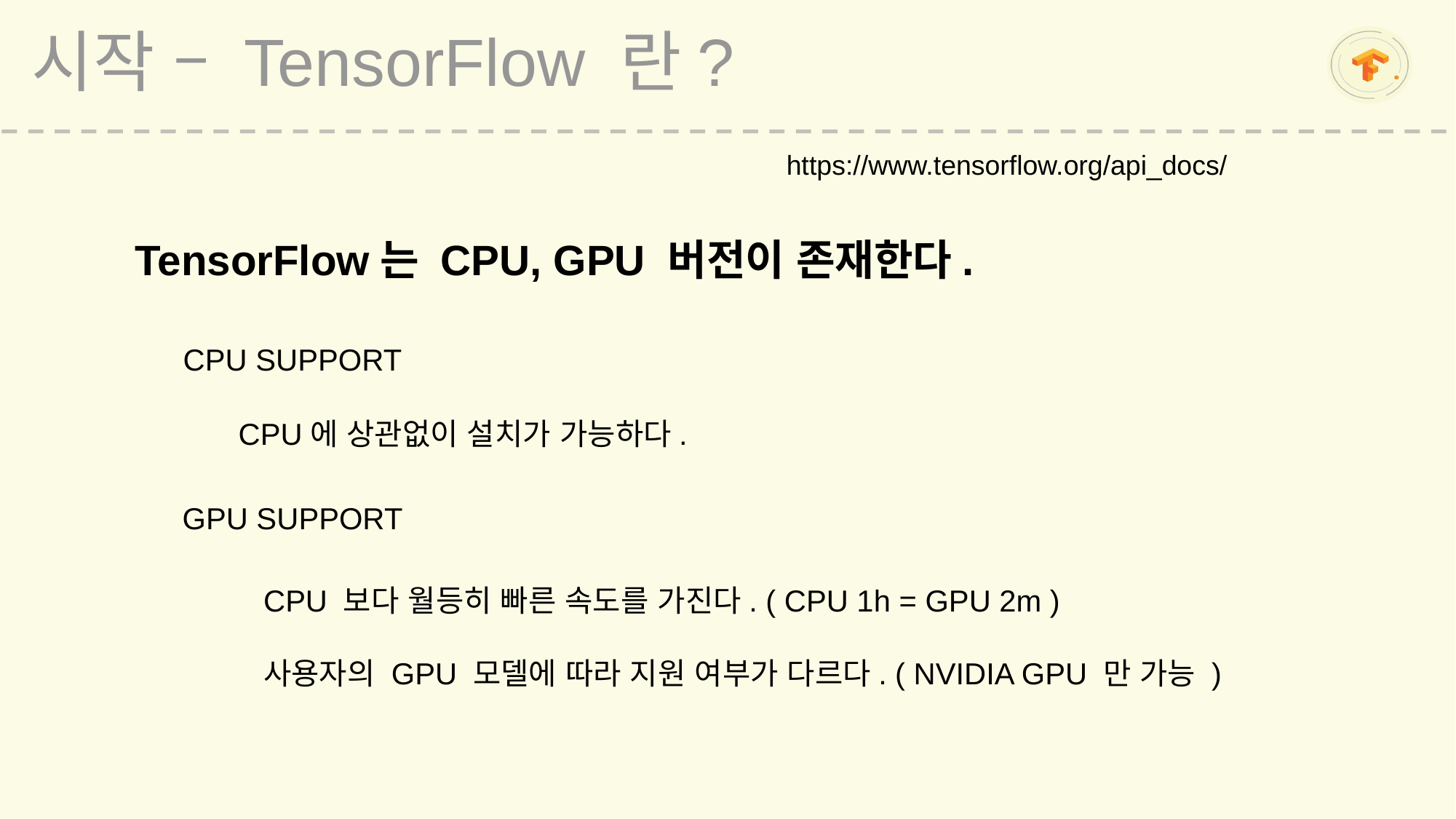

# 시작 – TensorFlow 란?
https://www.tensorflow.org/api_docs/
TensorFlow는 CPU, GPU 버전이 존재한다.
CPU SUPPORT
CPU에 상관없이 설치가 가능하다.
GPU SUPPORT
CPU 보다 월등히 빠른 속도를 가진다. ( CPU 1h = GPU 2m )

사용자의 GPU 모델에 따라 지원 여부가 다르다. ( NVIDIA GPU 만 가능 )